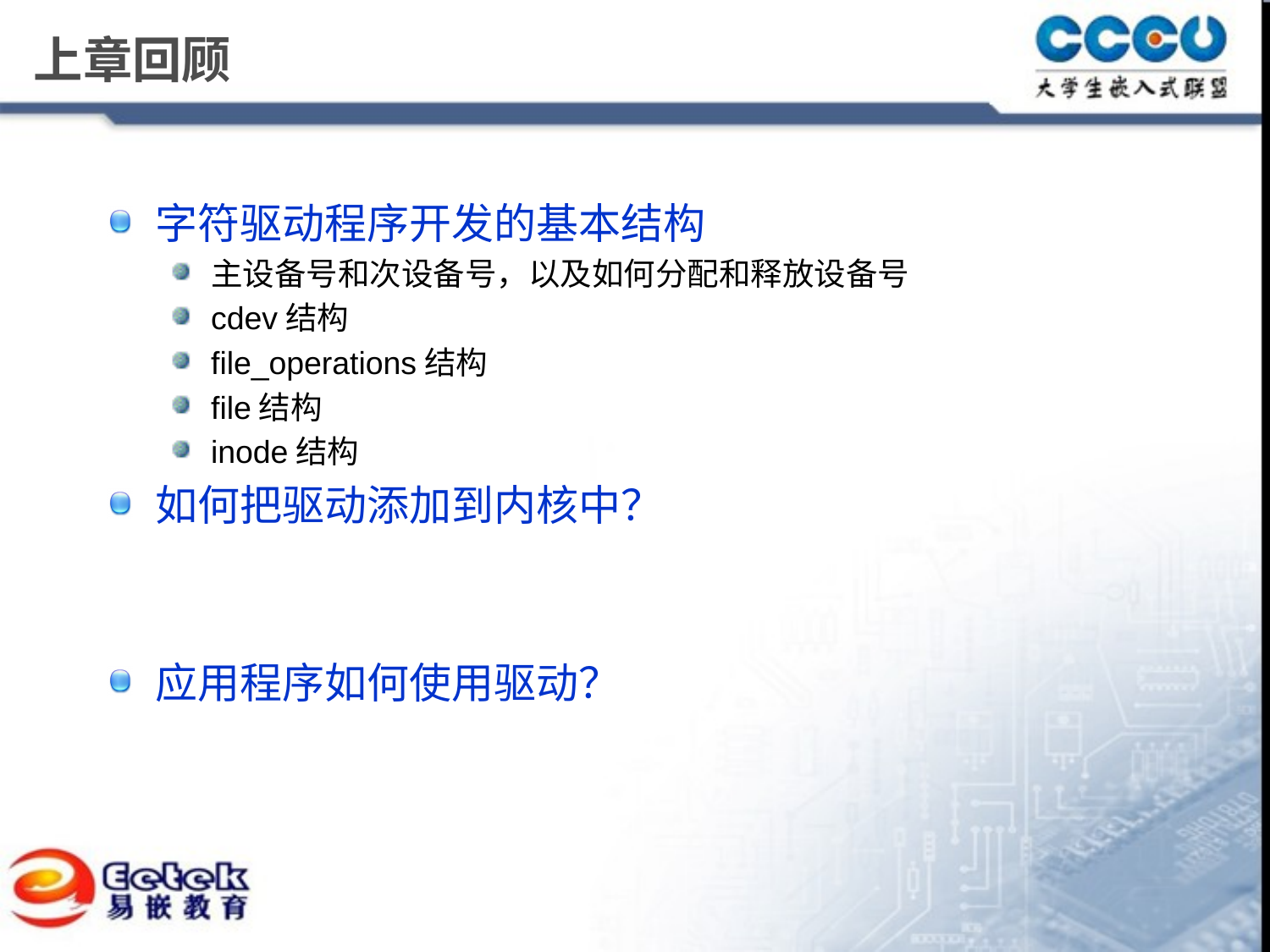

# 上章回顾
字符驱动程序开发的基本结构
主设备号和次设备号，以及如何分配和释放设备号
cdev结构
file_operations结构
file结构
inode结构
如何把驱动添加到内核中？

应用程序如何使用驱动？